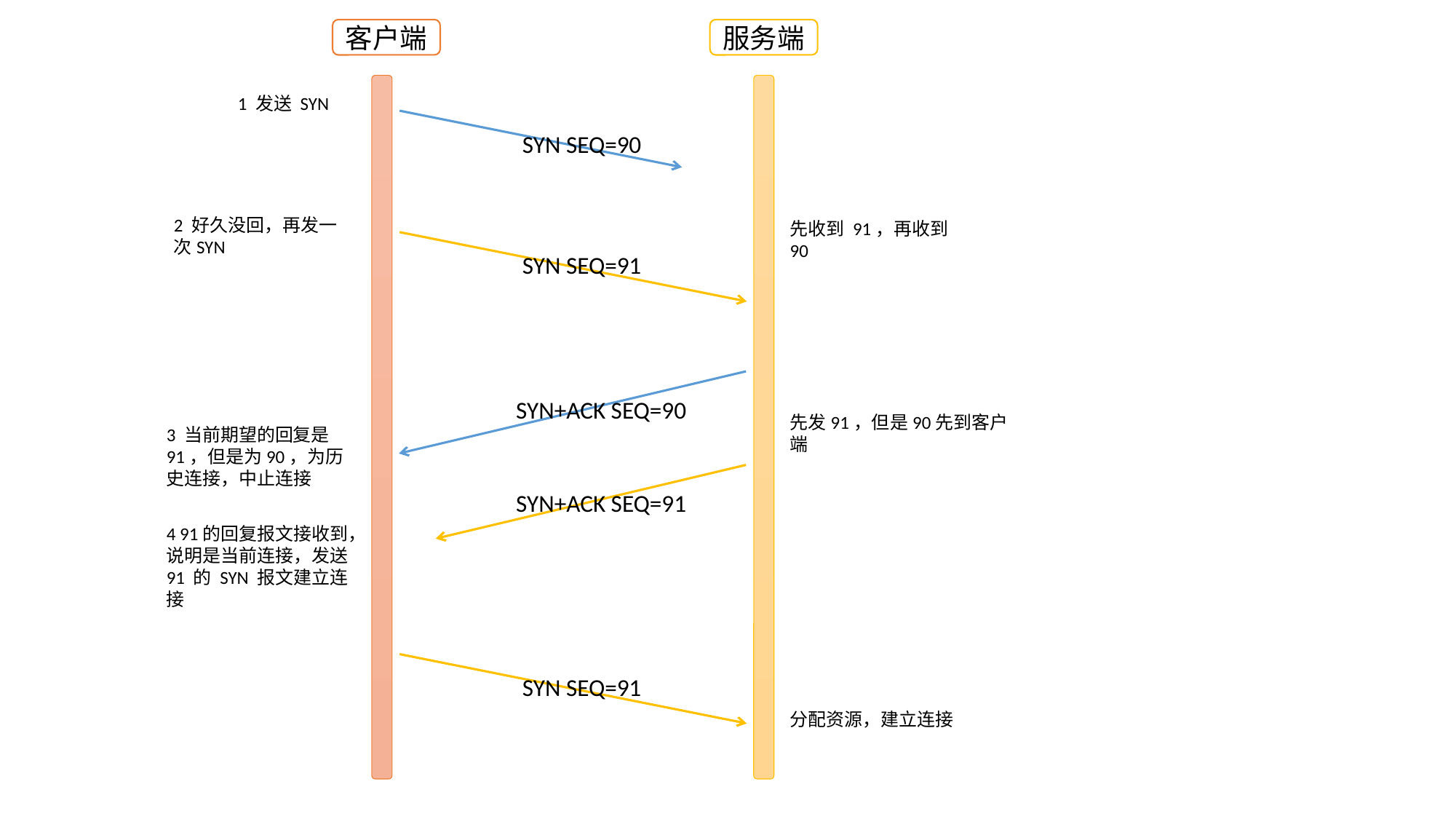

客户端
服务端

1 发送 SYN
SYN SEQ=90
2 好久没回，再发一次SYN
先收到 91，再收到 90
SYN SEQ=91
SYN+ACK SEQ=90
先发91，但是90先到客户端
3 当前期望的回复是91，但是为90，为历史连接，中止连接
SYN+ACK SEQ=91
4 91的回复报文接收到，说明是当前连接，发送91 的 SYN 报文建立连接
SYN SEQ=91
分配资源，建立连接